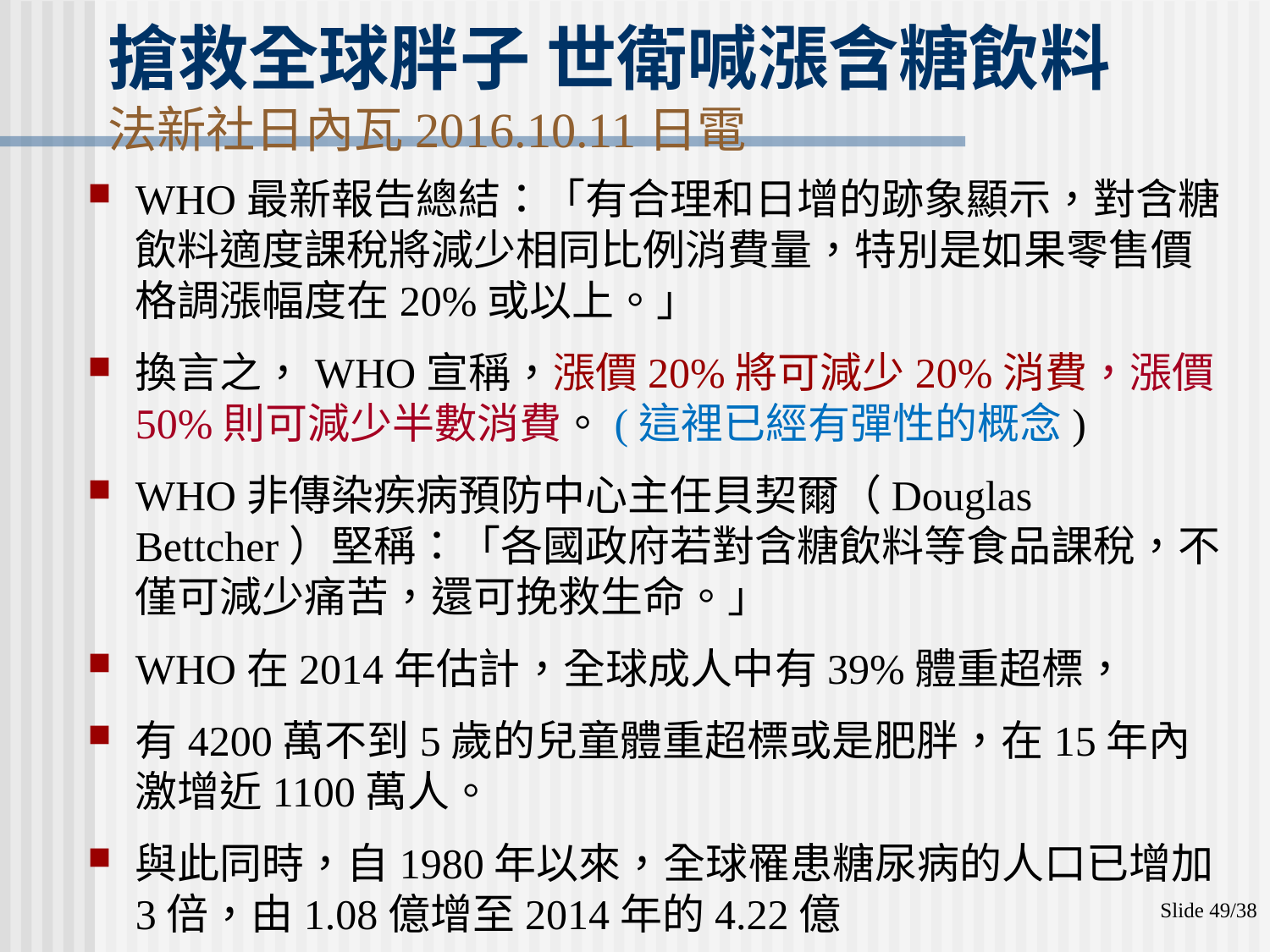

# 搶救全球胖子 世衛喊漲含糖飲料 法新社日內瓦2016.10.11日電
WHO最新報告總結：「有合理和日增的跡象顯示，對含糖飲料適度課稅將減少相同比例消費量，特別是如果零售價格調漲幅度在20%或以上。」
換言之，WHO宣稱，漲價20%將可減少20%消費，漲價50%則可減少半數消費。(這裡已經有彈性的概念)
WHO非傳染疾病預防中心主任貝契爾（Douglas Bettcher）堅稱：「各國政府若對含糖飲料等食品課稅，不僅可減少痛苦，還可挽救生命。」
WHO在2014年估計，全球成人中有39%體重超標，
有4200萬不到5歲的兒童體重超標或是肥胖，在15年內激增近1100萬人。
與此同時，自1980年以來，全球罹患糖尿病的人口已增加3倍，由1.08億增至2014年的4.22億

Slide 49/38